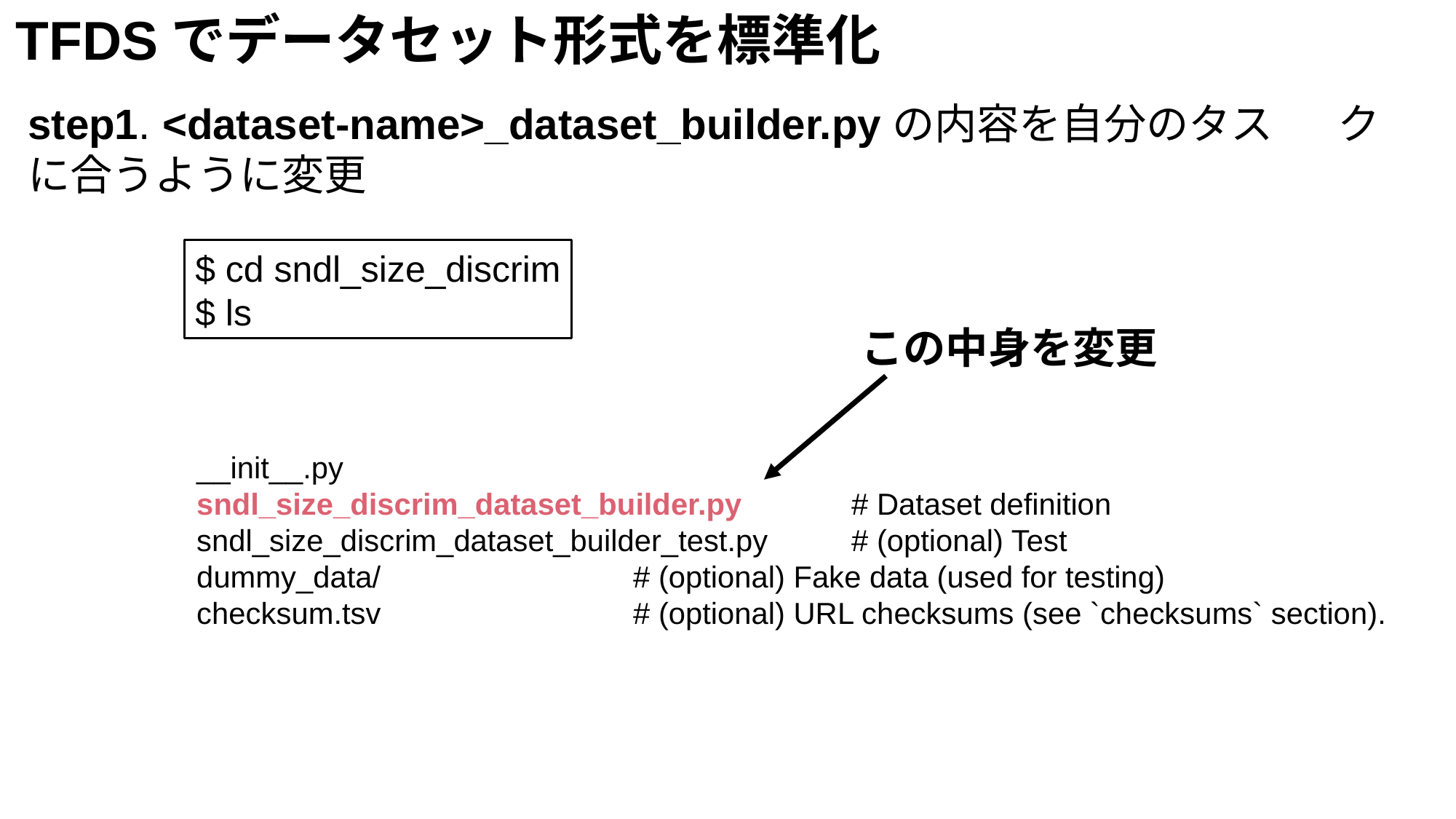

TFDSでデータセット形式を標準化
step1. <dataset-name>_dataset_builder.pyの内容を自分のタス	クに合うように変更
$ cd sndl_size_discrim
$ ls
この中身を変更
__init__.py
sndl_size_discrim_dataset_builder.py 	# Dataset definition
sndl_size_discrim_dataset_builder_test.py 	# (optional) Test
dummy_data/ 			# (optional) Fake data (used for testing)
checksum.tsv 			# (optional) URL checksums (see `checksums` section).